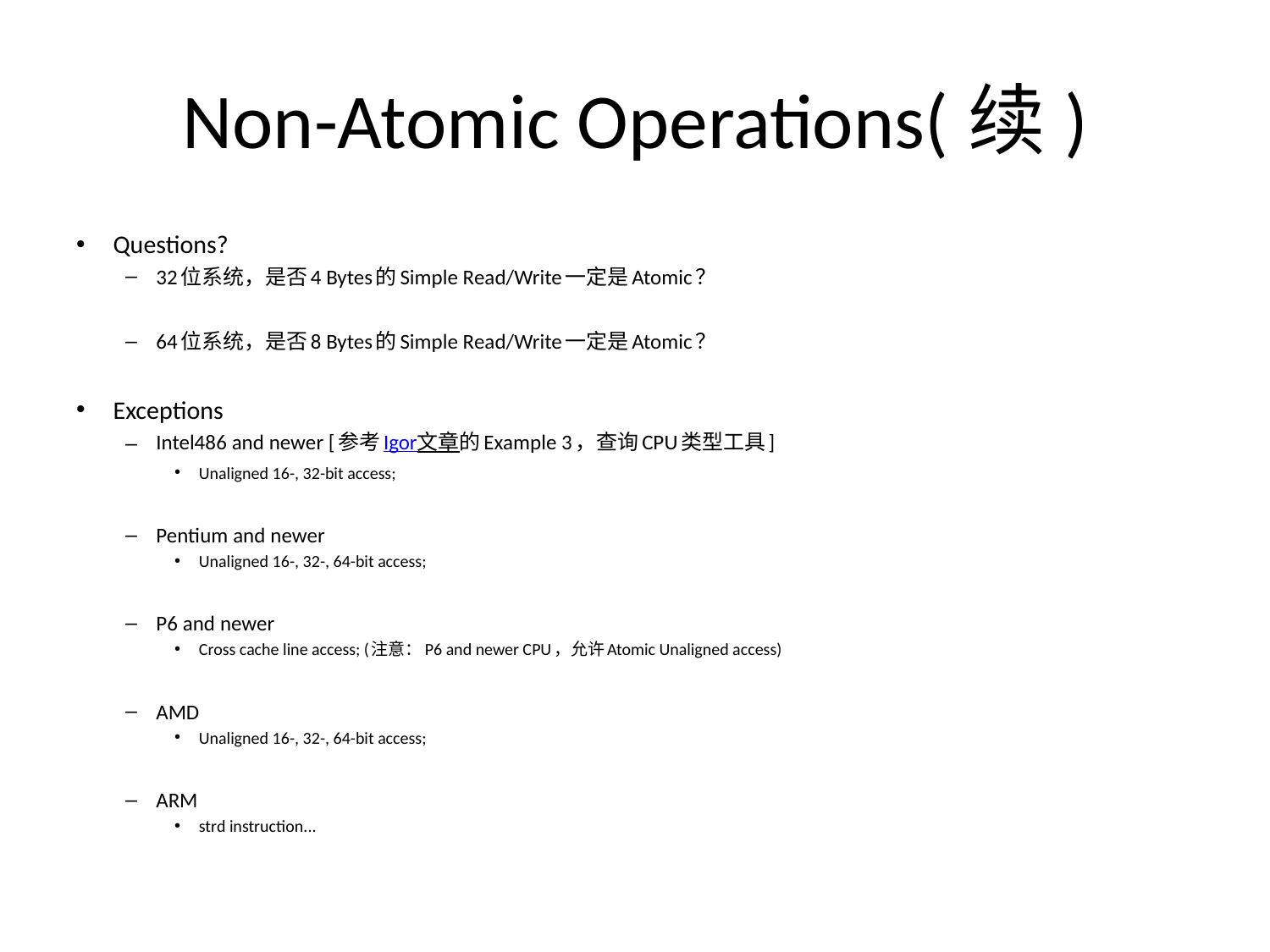

# Non-Atomic Operations(续)
Questions?
32位系统，是否4 Bytes的Simple Read/Write一定是Atomic？

64位系统，是否8 Bytes的Simple Read/Write一定是Atomic？

Exceptions
Intel486 and newer [参考Igor文章的Example 3，查询CPU类型工具]
Unaligned 16-, 32-bit access;

Pentium and newer
Unaligned 16-, 32-, 64-bit access;

P6 and newer
Cross cache line access; (注意：P6 and newer CPU，允许Atomic Unaligned access)

AMD
Unaligned 16-, 32-, 64-bit access;

ARM
strd instruction...